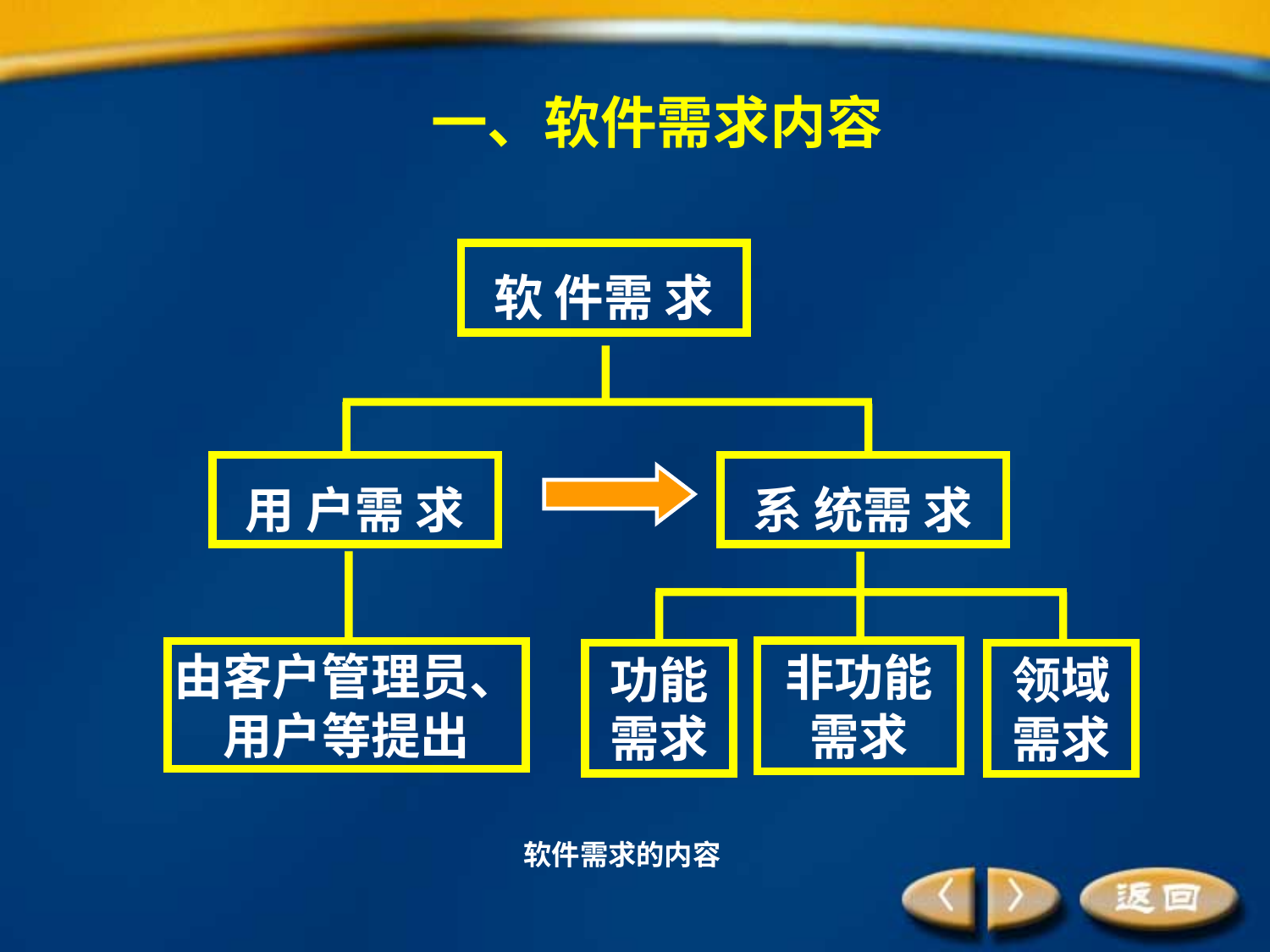

一、软件需求内容
软 件需 求

用 户需 求
系 统需 求

由客户管理员、
用户等提出

非功能需求
功能需求
领域需求
软件需求的内容